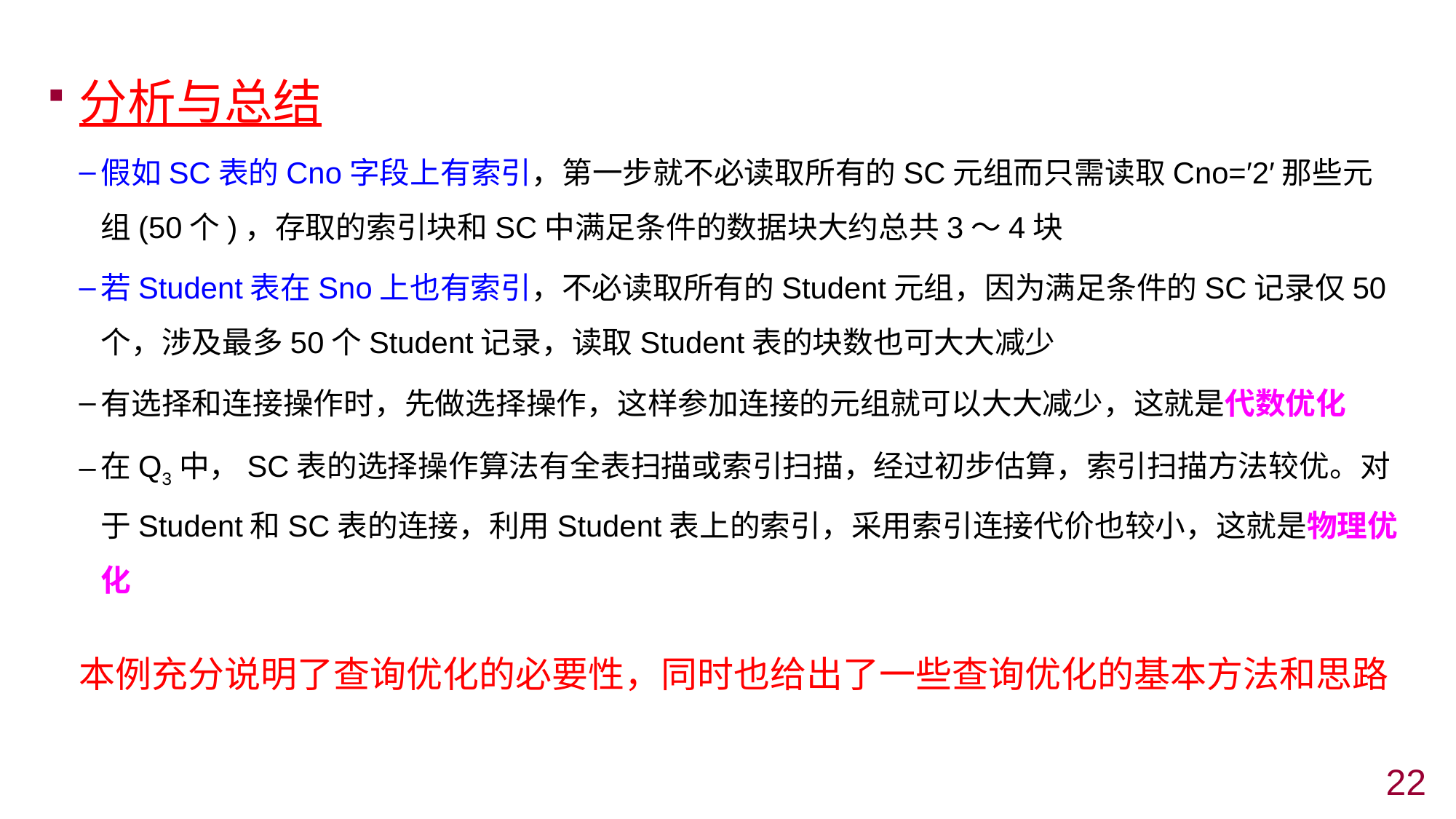

分析与总结
假如SC表的Cno字段上有索引，第一步就不必读取所有的SC元组而只需读取Cno=′2′那些元组(50个)，存取的索引块和SC中满足条件的数据块大约总共3～4块
若Student表在Sno上也有索引，不必读取所有的Student元组，因为满足条件的SC记录仅50个，涉及最多50个Student记录，读取Student表的块数也可大大减少
有选择和连接操作时，先做选择操作，这样参加连接的元组就可以大大减少，这就是代数优化
在Q3中，SC表的选择操作算法有全表扫描或索引扫描，经过初步估算，索引扫描方法较优。对于Student和SC表的连接，利用Student表上的索引，采用索引连接代价也较小，这就是物理优化

本例充分说明了查询优化的必要性，同时也给出了一些查询优化的基本方法和思路

22